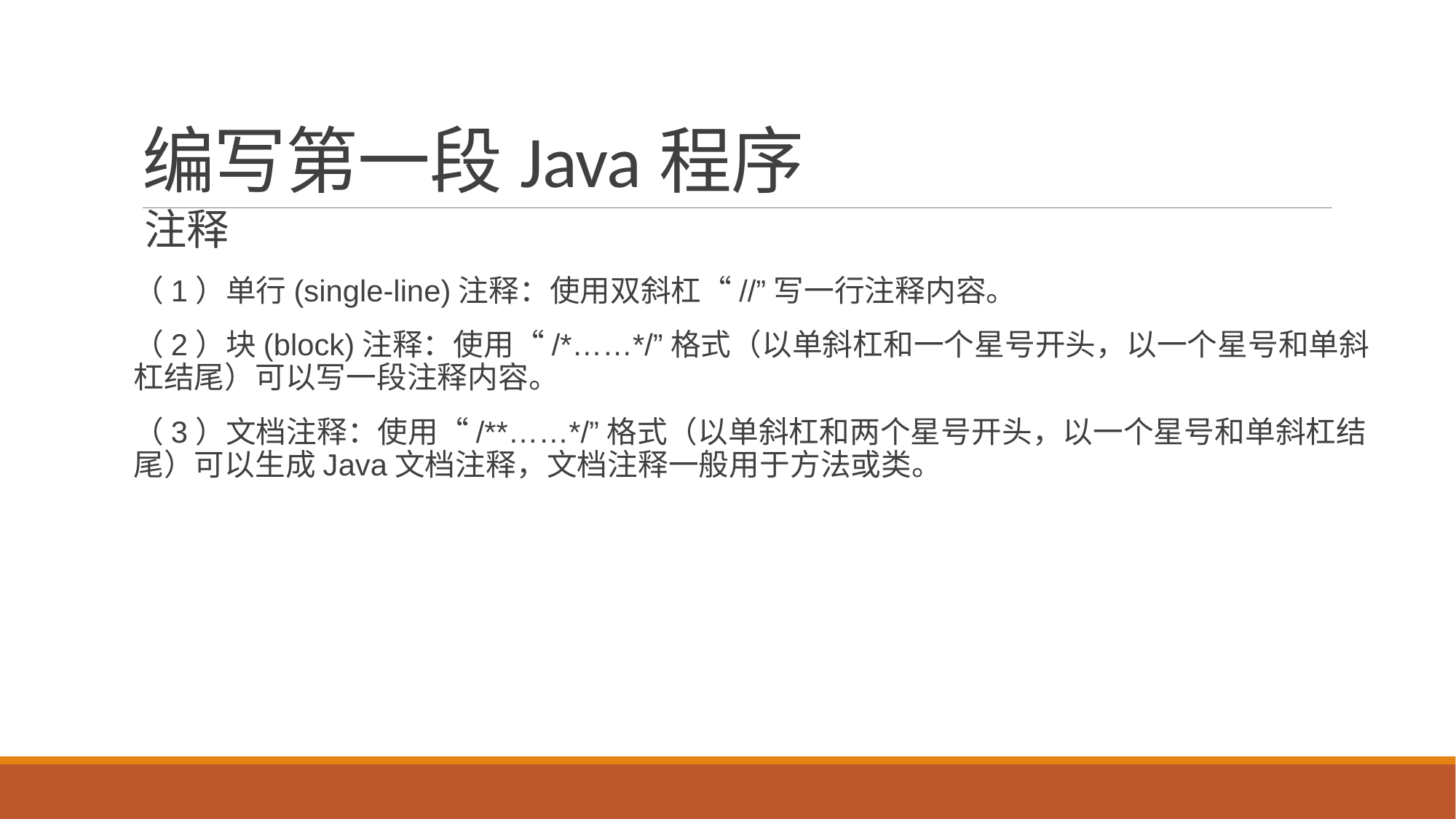

# 编写第一段Java程序
注释
（1）单行(single-line)注释：使用双斜杠“//”写一行注释内容。
（2）块(block)注释：使用“/*……*/”格式（以单斜杠和一个星号开头，以一个星号和单斜杠结尾）可以写一段注释内容。
（3）文档注释：使用“/**……*/”格式（以单斜杠和两个星号开头，以一个星号和单斜杠结尾）可以生成Java文档注释，文档注释一般用于方法或类。